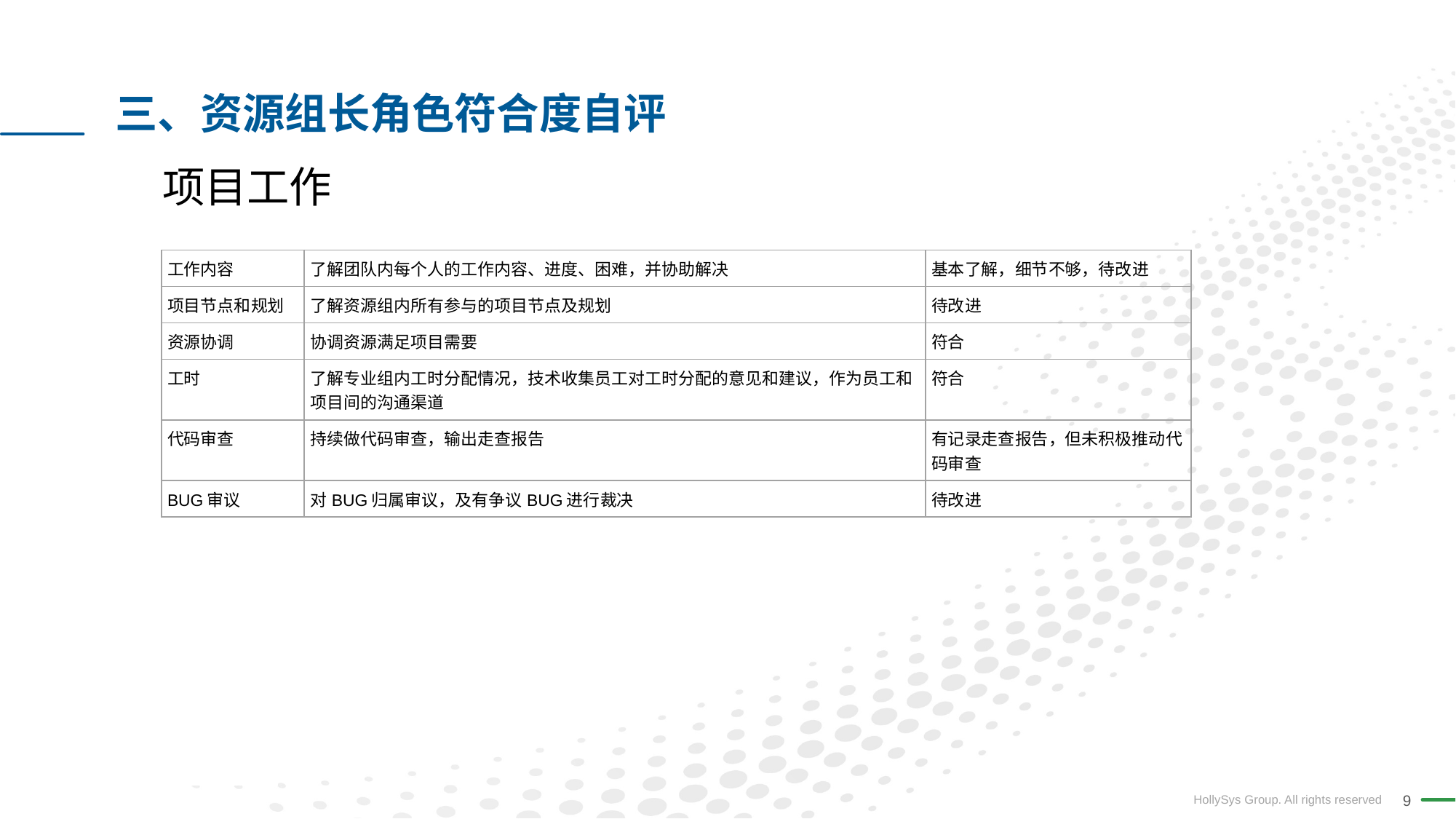

三、资源组长角色符合度自评
项目工作

| 工作内容 | 了解团队内每个人的工作内容、进度、困难，并协助解决 | 基本了解，细节不够，待改进 |
| --- | --- | --- |
| 项目节点和规划 | 了解资源组内所有参与的项目节点及规划 | 待改进 |
| 资源协调 | 协调资源满足项目需要 | 符合 |
| 工时 | 了解专业组内工时分配情况，技术收集员工对工时分配的意见和建议，作为员工和项目间的沟通渠道 | 符合 |
| 代码审查 | 持续做代码审查，输出走查报告 | 有记录走查报告，但未积极推动代码审查 |
| BUG审议 | 对BUG归属审议，及有争议BUG进行裁决 | 待改进 |